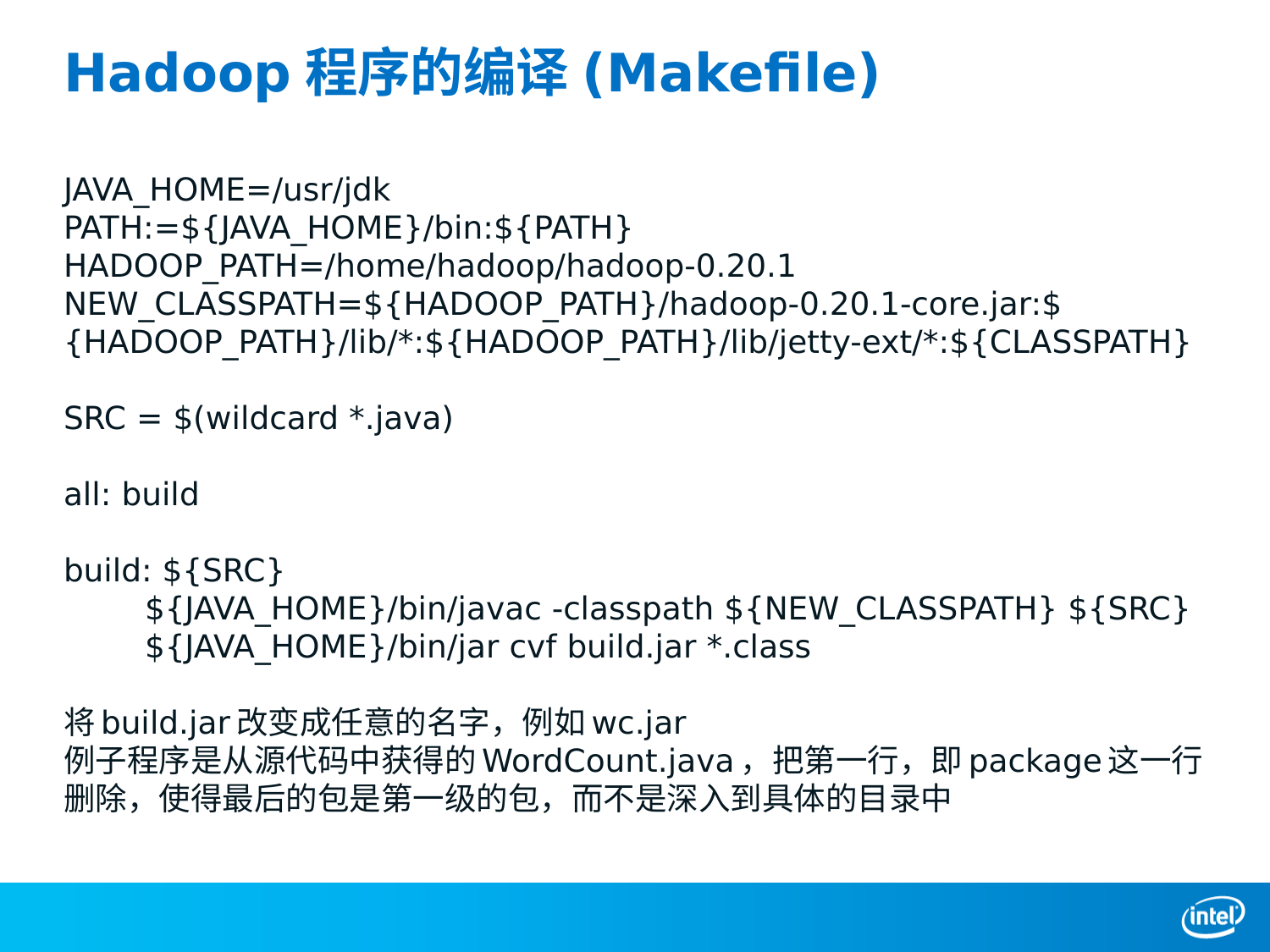

# Hadoop程序的编译(Makefile)
JAVA_HOME=/usr/jdk
PATH:=${JAVA_HOME}/bin:${PATH}
HADOOP_PATH=/home/hadoop/hadoop-0.20.1
NEW_CLASSPATH=${HADOOP_PATH}/hadoop-0.20.1-core.jar:${HADOOP_PATH}/lib/*:${HADOOP_PATH}/lib/jetty-ext/*:${CLASSPATH}

SRC = $(wildcard *.java)

all: build

build: ${SRC}
        ${JAVA_HOME}/bin/javac -classpath ${NEW_CLASSPATH} ${SRC}
        ${JAVA_HOME}/bin/jar cvf build.jar *.class

将build.jar改变成任意的名字，例如wc.jar
例子程序是从源代码中获得的WordCount.java，把第一行，即package这一行删除，使得最后的包是第一级的包，而不是深入到具体的目录中